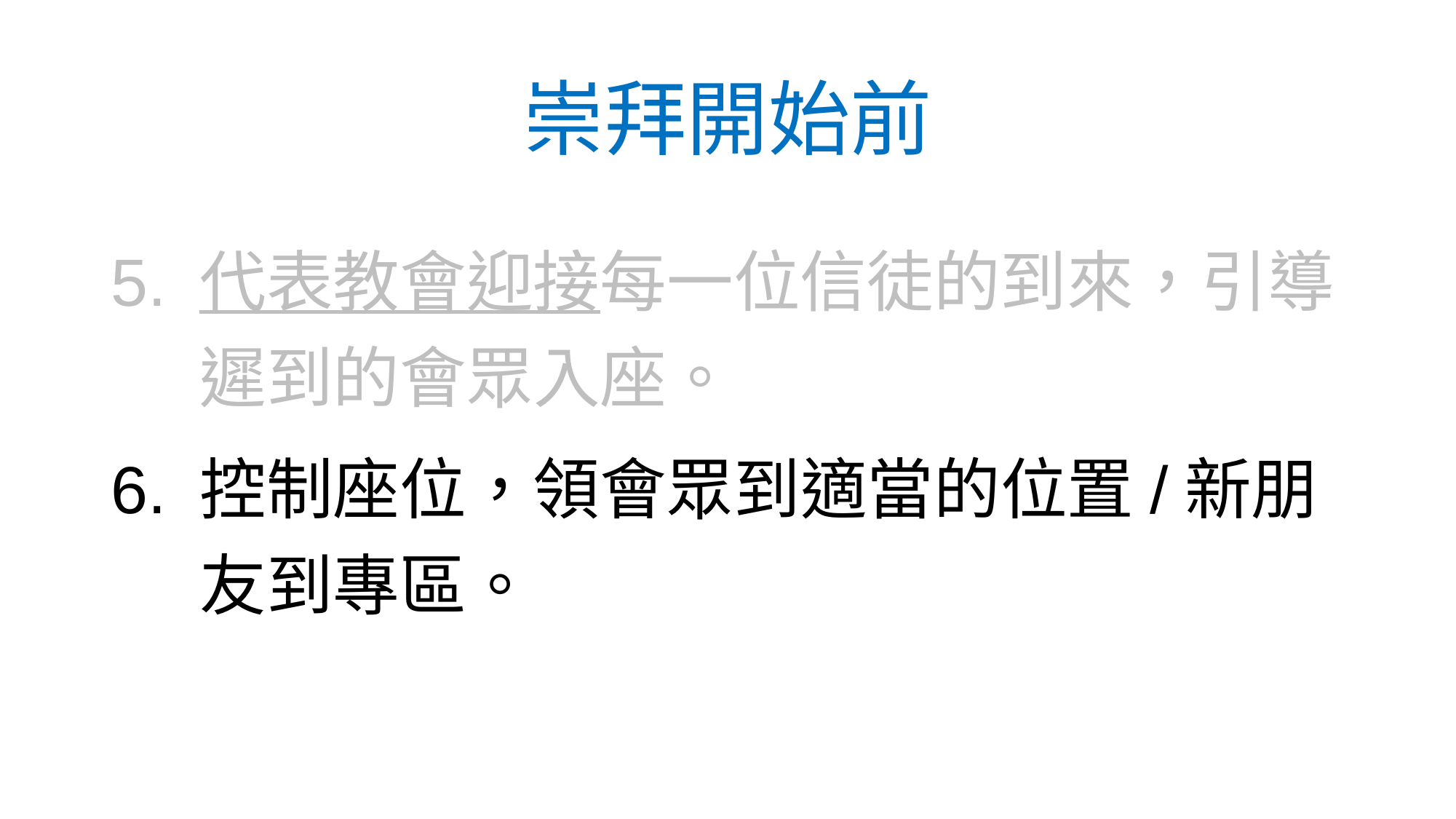

# 崇拜開始前
代表教會迎接每一位信徒的到來，引導遲到的會眾入座。
控制座位，領會眾到適當的位置/新朋友到專區。